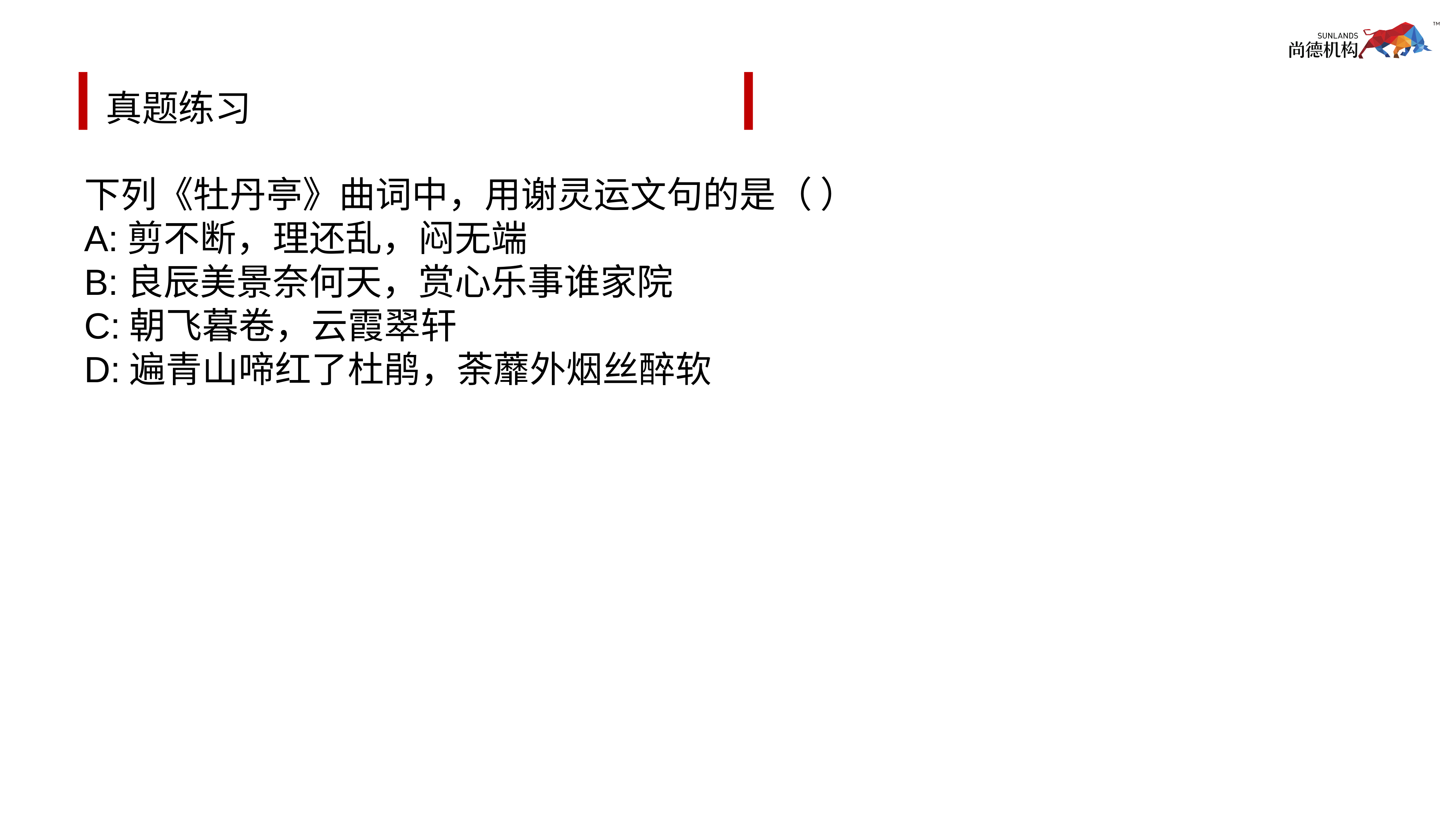

# 真题练习
下列《牡丹亭》曲词中，用谢灵运文句的是（ ）
A:剪不断，理还乱，闷无端
B:良辰美景奈何天，赏心乐事谁家院
C:朝飞暮卷，云霞翠轩
D:遍青山啼红了杜鹃，荼蘼外烟丝醉软